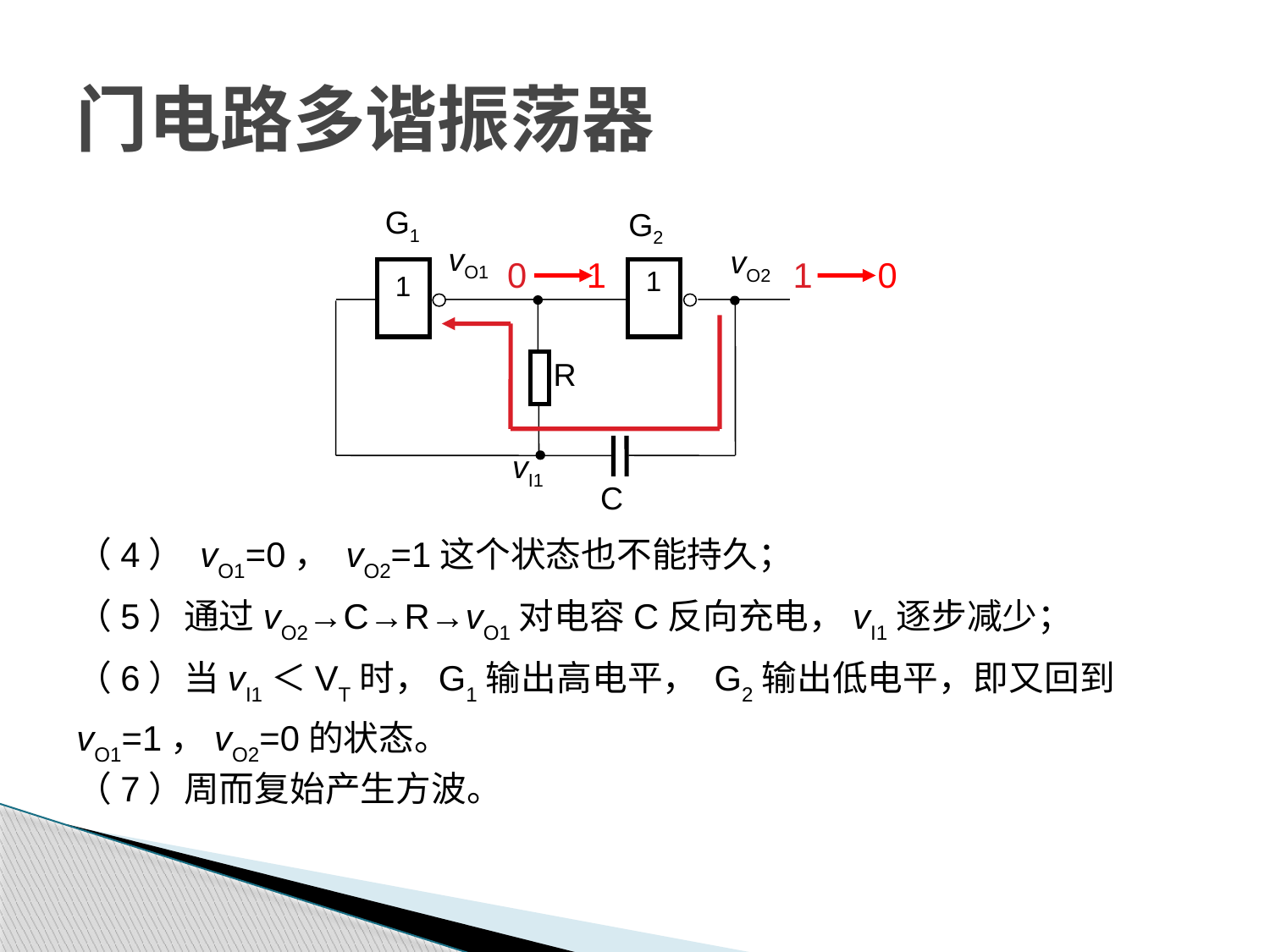

# 门电路多谐振荡器
G1
G2
vO1
vO2
1

1

R

vI1

C
0
1
1

0

（4） vO1=0， vO2=1这个状态也不能持久；
（5）通过vO2→C→R→vO1对电容C反向充电，vI1逐步减少；
（6）当vI1＜VT时，G1输出高电平， G2输出低电平，即又回到vO1=1，vO2=0的状态。
（7）周而复始产生方波。